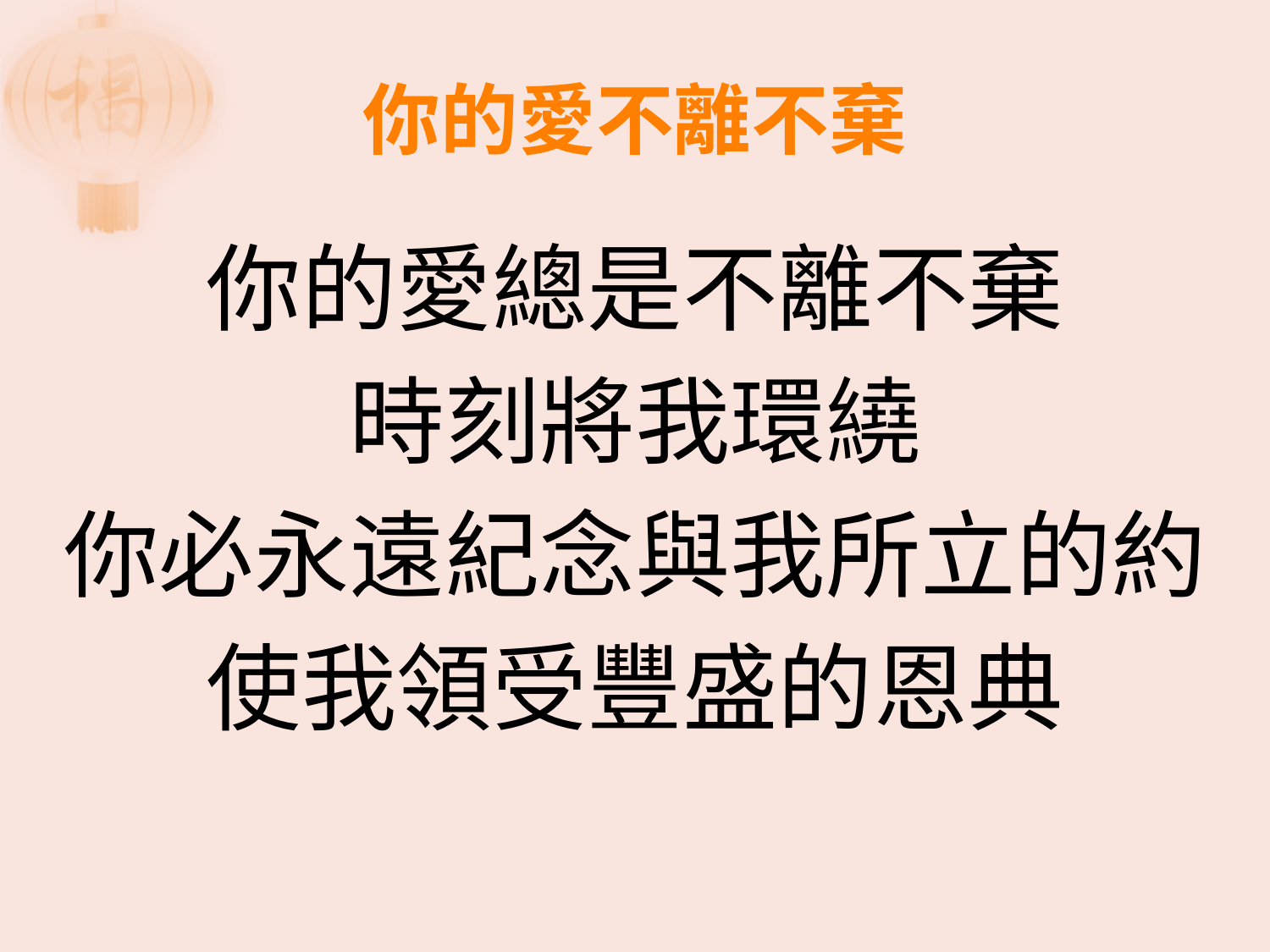

# 你的愛不離不棄
你的愛總是不離不棄
時刻將我環繞
你必永遠紀念與我所立的約
使我領受豐盛的恩典